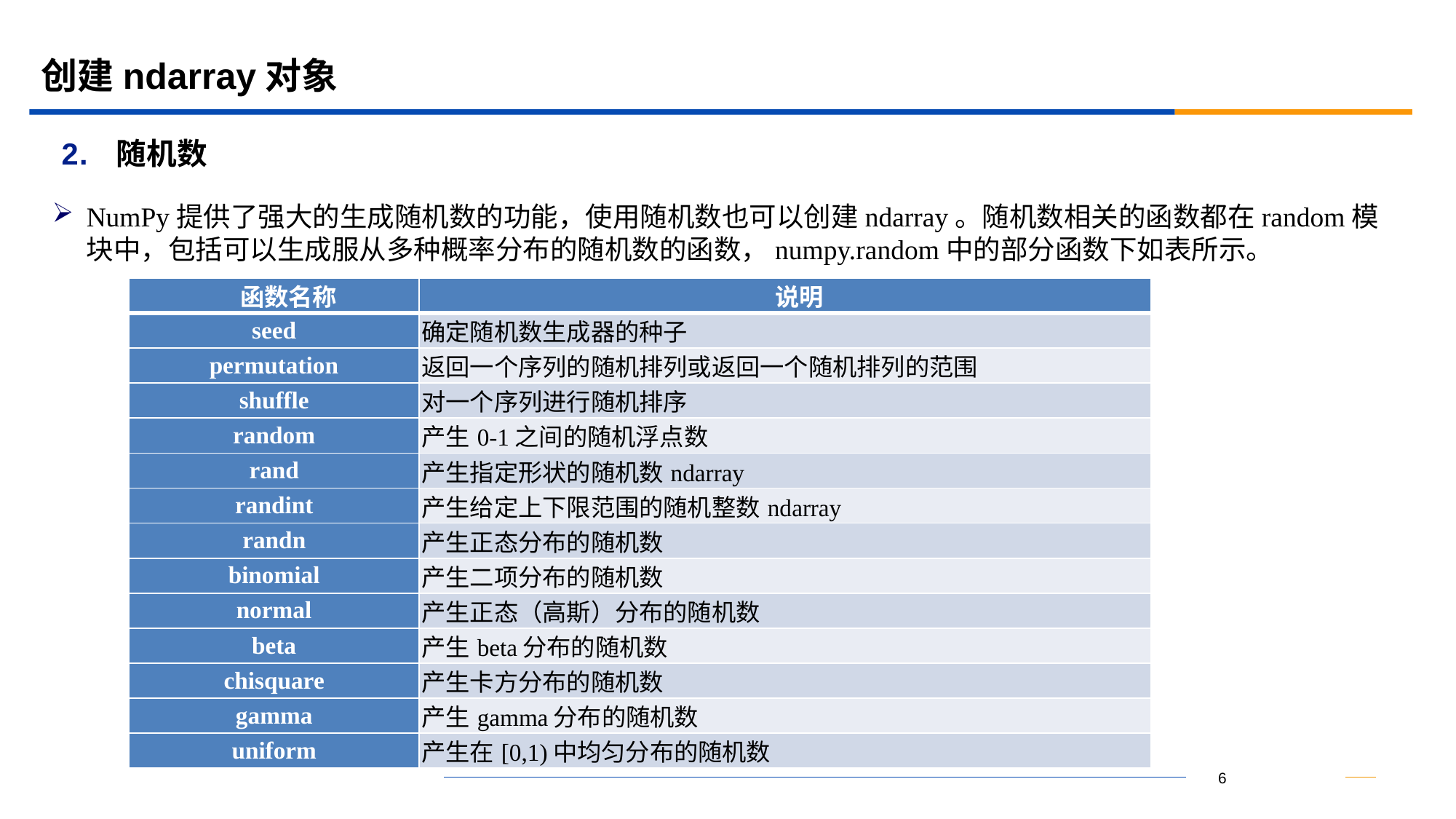

# 创建ndarray对象
随机数
NumPy提供了强大的生成随机数的功能，使用随机数也可以创建ndarray。随机数相关的函数都在random模块中，包括可以生成服从多种概率分布的随机数的函数，numpy.random中的部分函数下如表所示。
| 函数名称 | 说明 |
| --- | --- |
| seed | 确定随机数生成器的种子 |
| permutation | 返回一个序列的随机排列或返回一个随机排列的范围 |
| shuffle | 对一个序列进行随机排序 |
| random | 产生0-1之间的随机浮点数 |
| rand | 产生指定形状的随机数ndarray |
| randint | 产生给定上下限范围的随机整数ndarray |
| randn | 产生正态分布的随机数 |
| binomial | 产生二项分布的随机数 |
| normal | 产生正态（高斯）分布的随机数 |
| beta | 产生beta分布的随机数 |
| chisquare | 产生卡方分布的随机数 |
| gamma | 产生gamma分布的随机数 |
| uniform | 产生在[0,1)中均匀分布的随机数 |